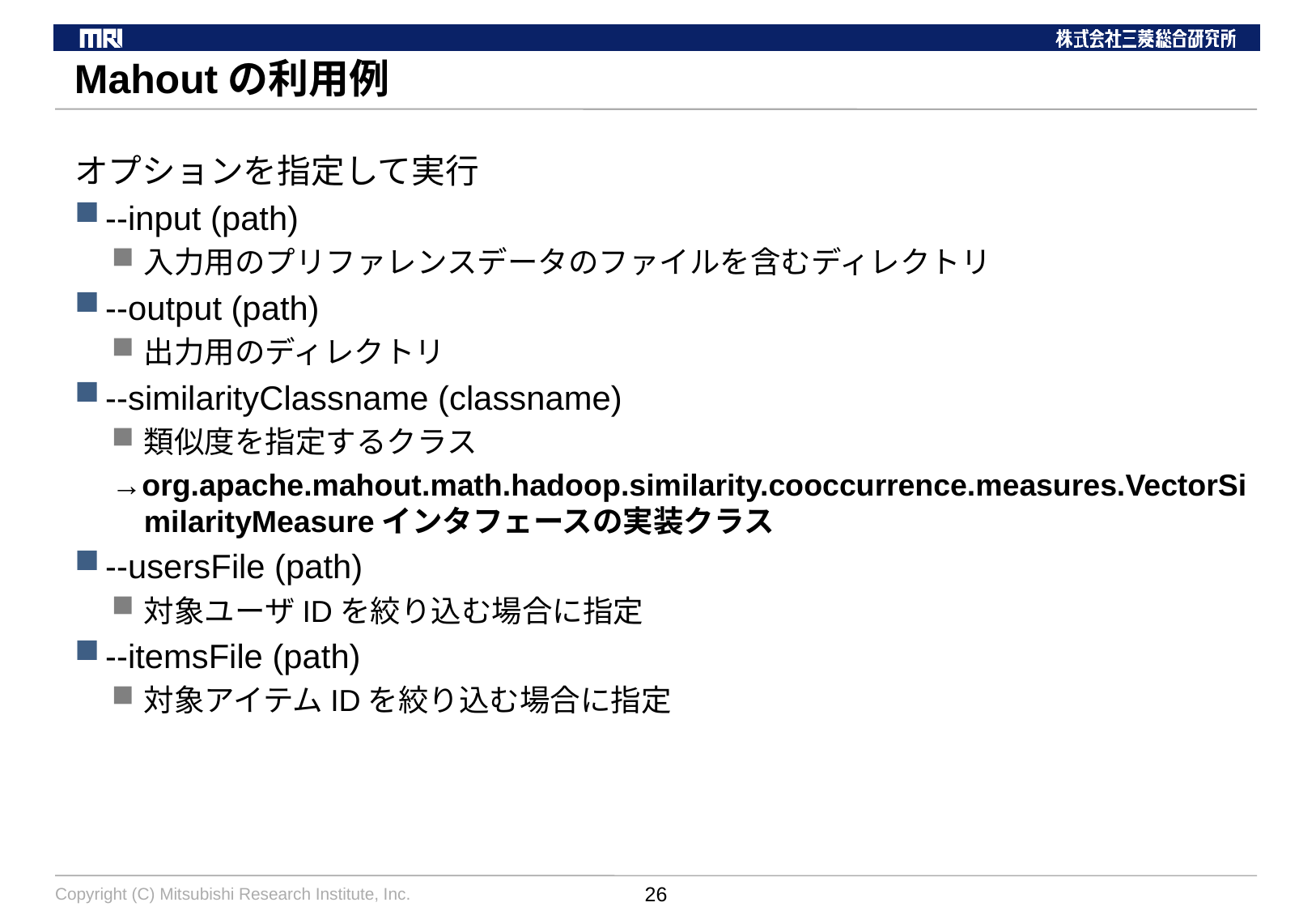

# Mahoutの利用例
オプションを指定して実行
--input (path)
入力用のプリファレンスデータのファイルを含むディレクトリ
--output (path)
出力用のディレクトリ
--similarityClassname (classname)
類似度を指定するクラス
→org.apache.mahout.math.hadoop.similarity.cooccurrence.measures.VectorSimilarityMeasureインタフェースの実装クラス
--usersFile (path)
対象ユーザIDを絞り込む場合に指定
--itemsFile (path)
対象アイテムIDを絞り込む場合に指定
Copyright (C) Mitsubishi Research Institute, Inc.
26